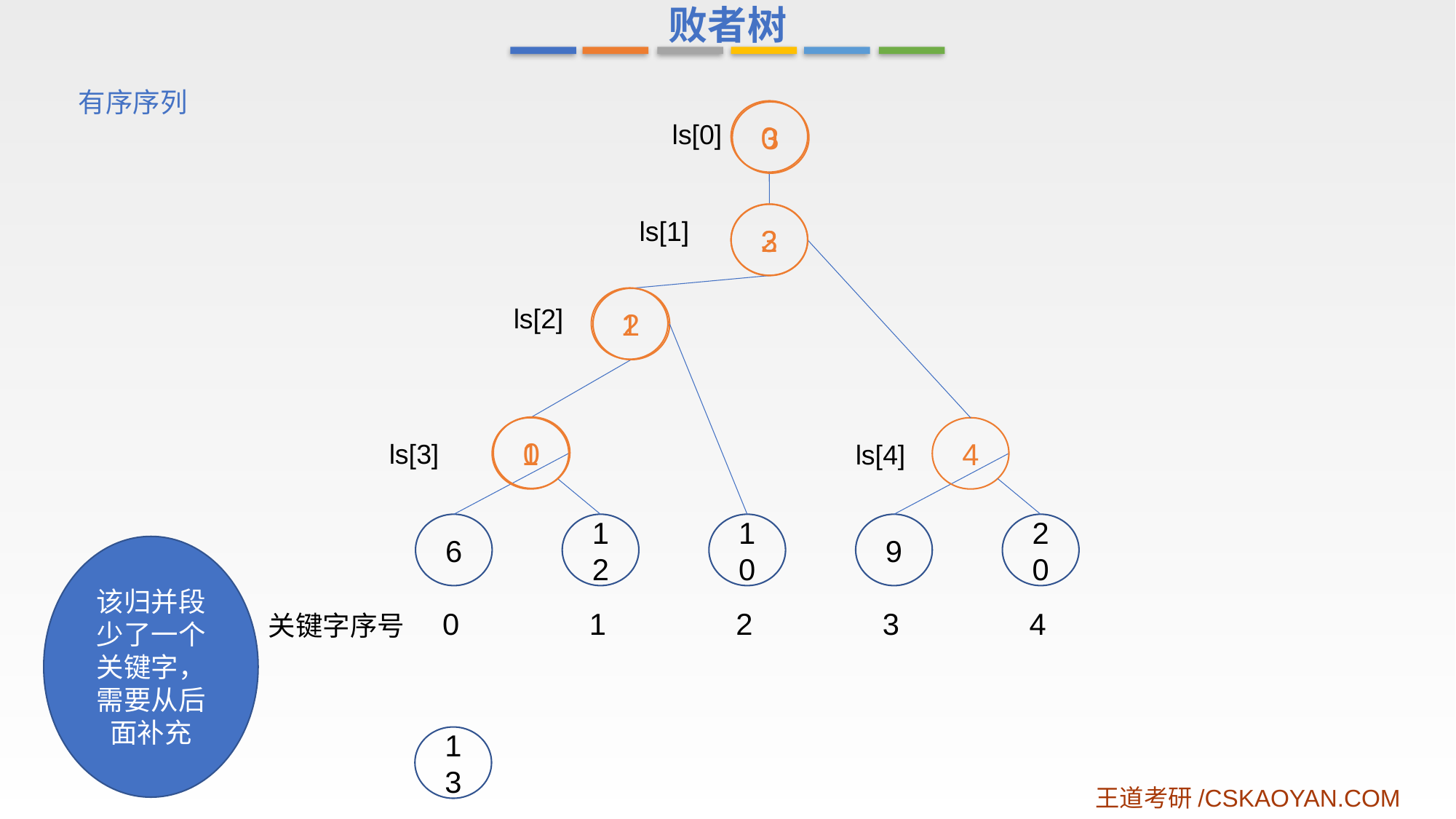

败者树

有序序列
0
3
ls[0]
2
3
ls[1]
1
2
ls[2]
0
1
4
ls[3]
ls[4]
6
12
10
9
20
该归并段少了一个关键字，需要从后面补充
0
1
3
4
2
关键字序号
13
王道考研/CSKAOYAN.COM